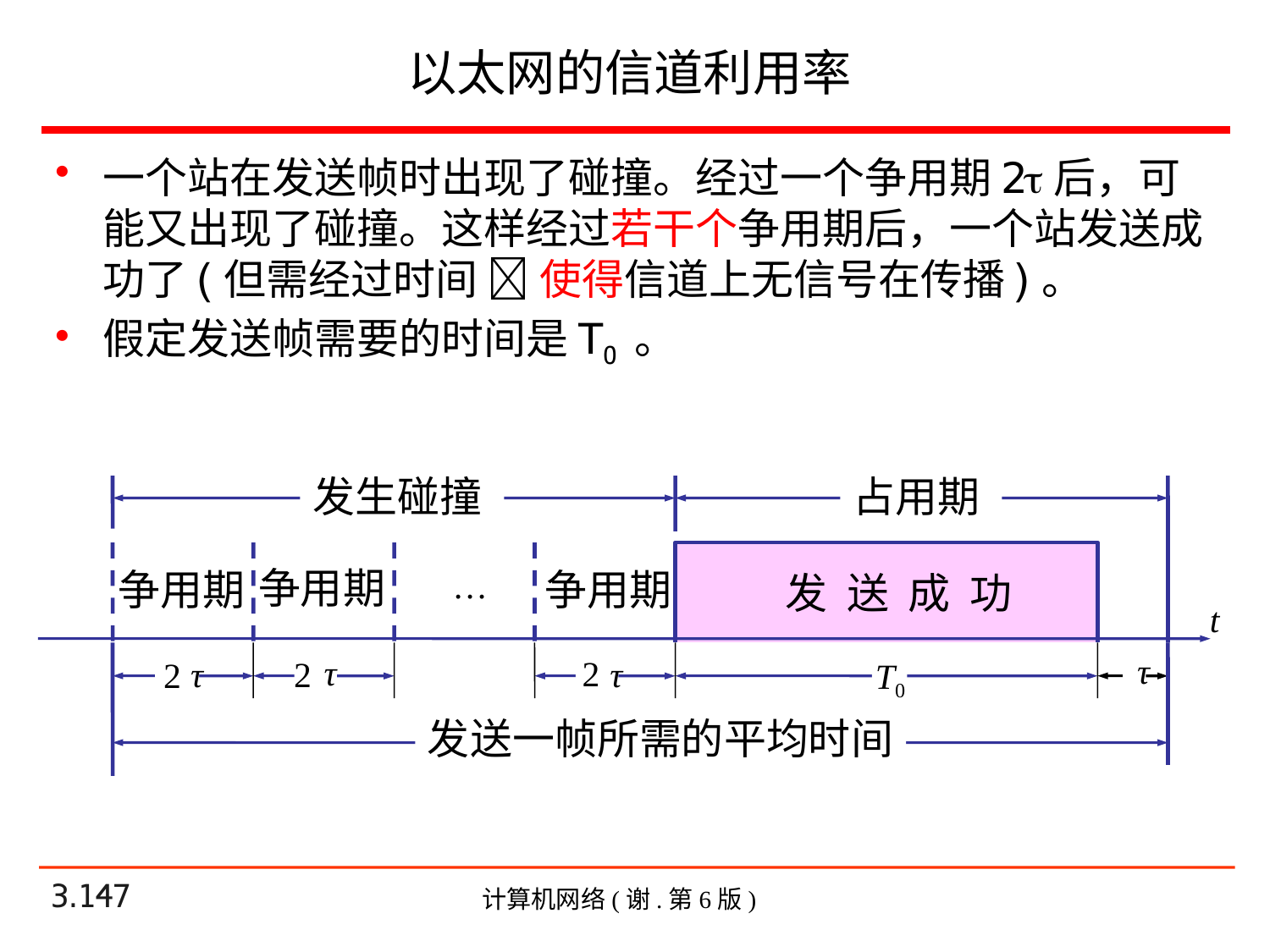

# 以太网的信道利用率
一个站在发送帧时出现了碰撞。经过一个争用期2τ后，可能又出现了碰撞。这样经过若干个争用期后，一个站发送成功了(但需经过时间 τ 使得信道上无信号在传播)。
假定发送帧需要的时间是T0 。
发生碰撞
占用期

争用期
争用期
争用期
…
发  送  成  功
t

τ

τ
2
2
τ
τ
2
T0

发送一帧所需的平均时间